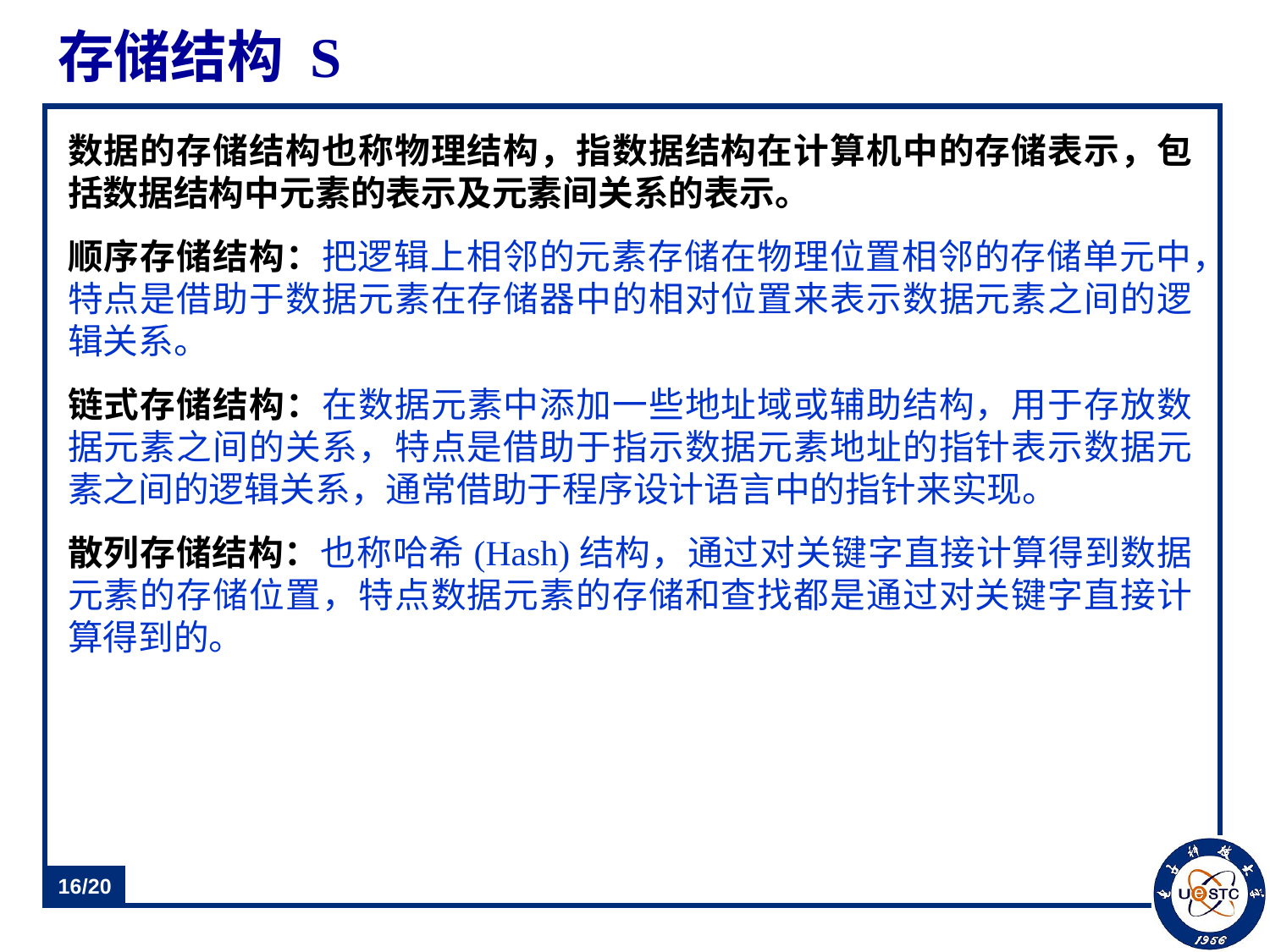

# 存储结构 S
数据的存储结构也称物理结构，指数据结构在计算机中的存储表示，包括数据结构中元素的表示及元素间关系的表示。
顺序存储结构：把逻辑上相邻的元素存储在物理位置相邻的存储单元中，特点是借助于数据元素在存储器中的相对位置来表示数据元素之间的逻辑关系。
链式存储结构：在数据元素中添加一些地址域或辅助结构，用于存放数据元素之间的关系，特点是借助于指示数据元素地址的指针表示数据元素之间的逻辑关系，通常借助于程序设计语言中的指针来实现。
散列存储结构：也称哈希(Hash)结构，通过对关键字直接计算得到数据元素的存储位置，特点数据元素的存储和查找都是通过对关键字直接计算得到的。
16/20